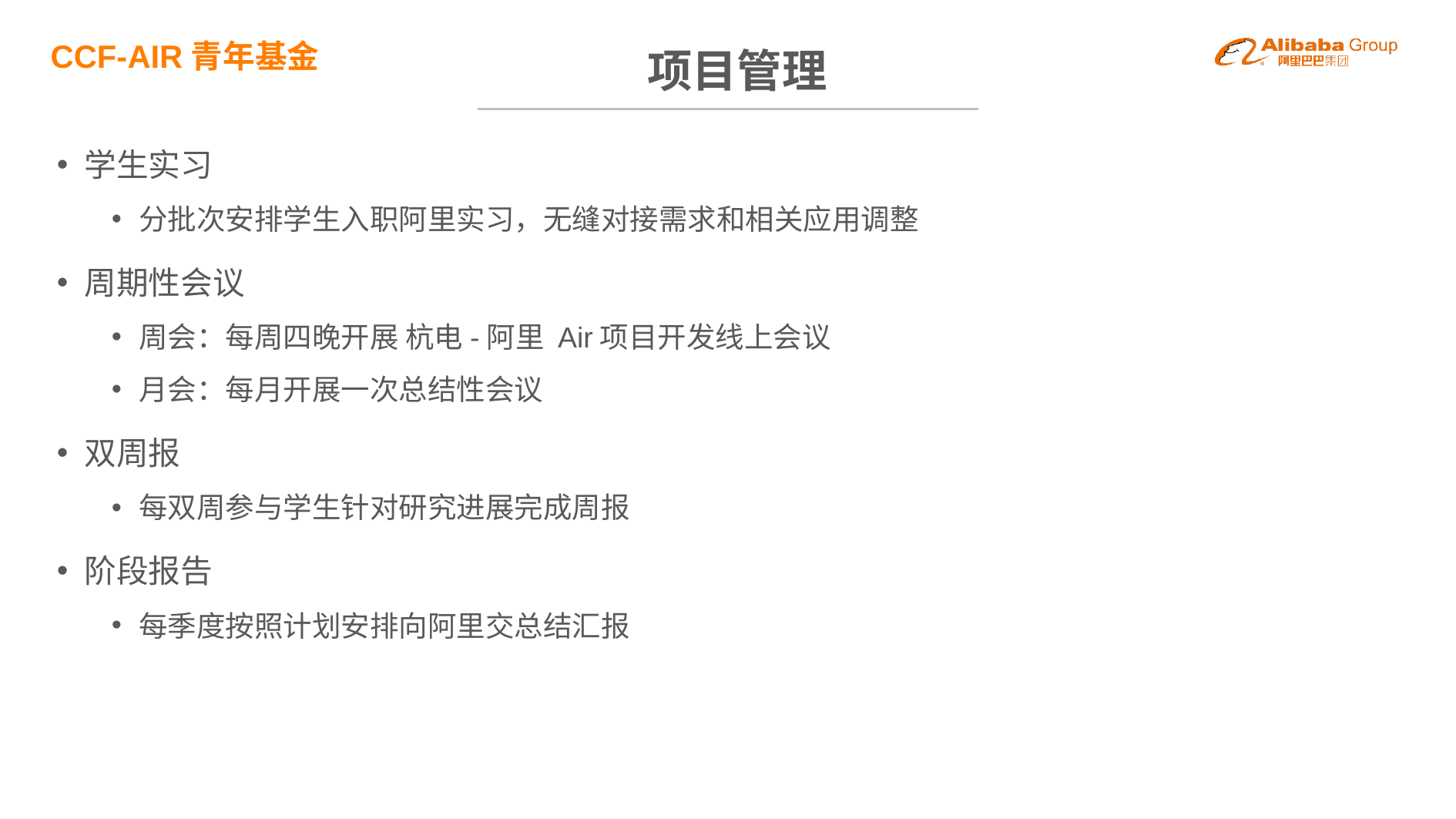

BBAAD9C20180234D78E509342D30B68042B9B2091AC58B80A1D98F3CB1E32B745B46B2386164DB0F22492E08C84624EC2D0921AAA1D0EBB11B5EC254370E25D524FE053D7C25E687A49429D76ED243B22E22E5817C4904A6A8CEB19A51160C68DC162490BEB
# 项目管理
学生实习
分批次安排学生入职阿里实习，无缝对接需求和相关应用调整
周期性会议
周会：每周四晚开展 杭电-阿里 Air项目开发线上会议
月会：每月开展一次总结性会议
双周报
每双周参与学生针对研究进展完成周报
阶段报告
每季度按照计划安排向阿里交总结汇报